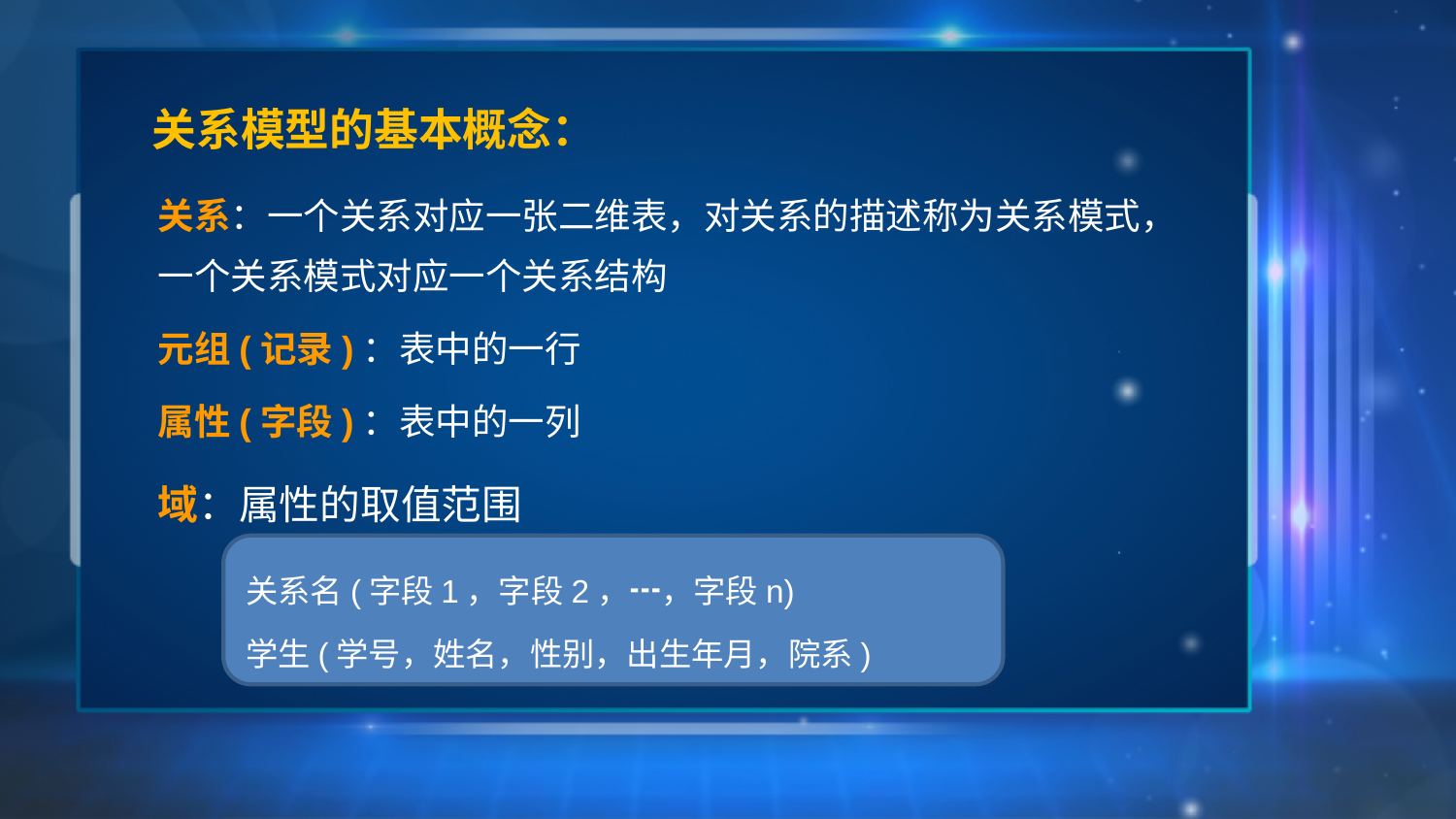

# 关系模型的基本概念：
关系：一个关系对应一张二维表，对关系的描述称为关系模式，一个关系模式对应一个关系结构
元组(记录)：表中的一行
属性(字段)：表中的一列
域：属性的取值范围
关系名(字段1，字段2，┅，字段n)
学生(学号，姓名，性别，出生年月，院系)